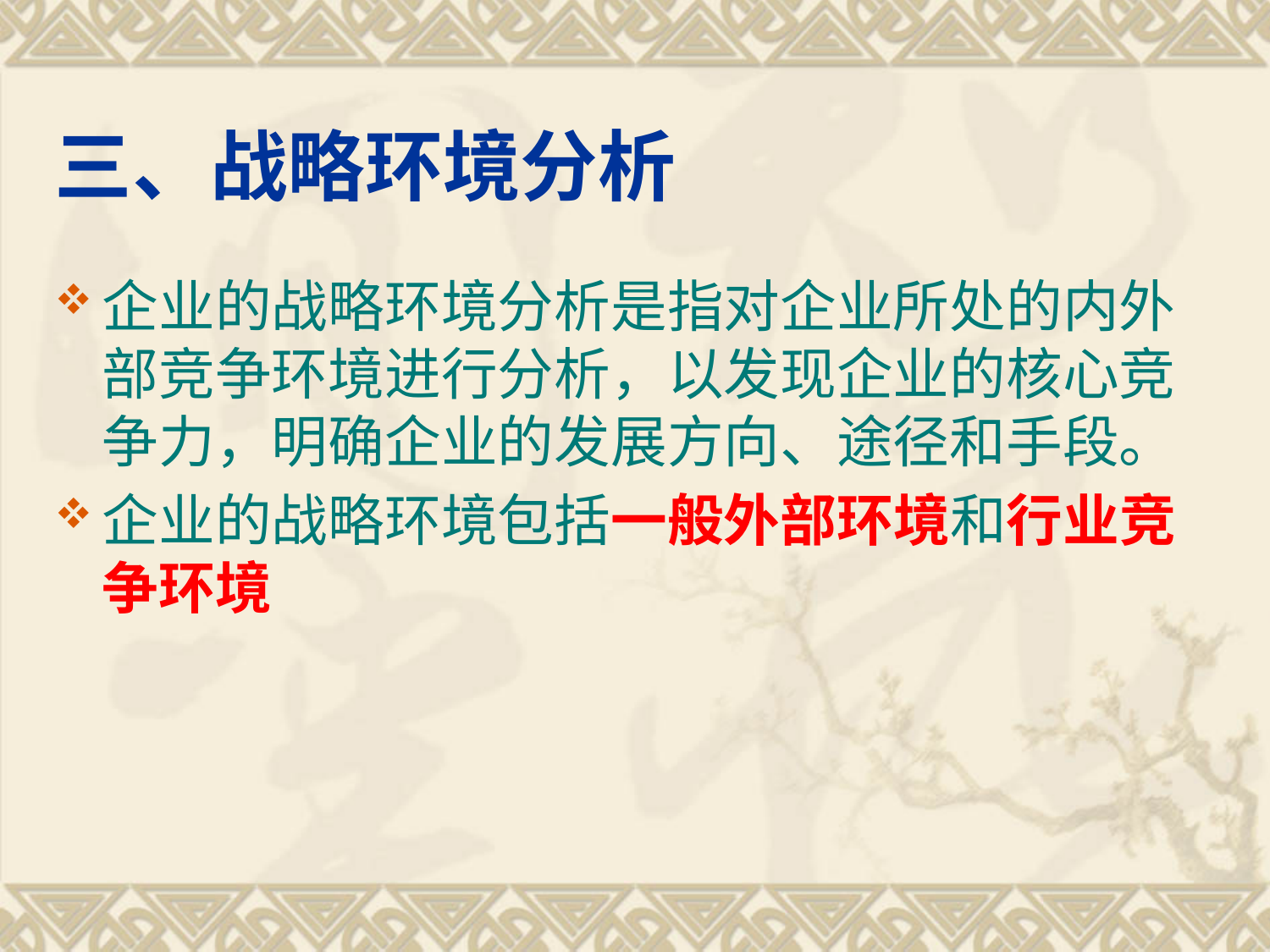

# 三、战略环境分析
企业的战略环境分析是指对企业所处的内外部竞争环境进行分析，以发现企业的核心竞争力，明确企业的发展方向、途径和手段。
企业的战略环境包括一般外部环境和行业竞争环境